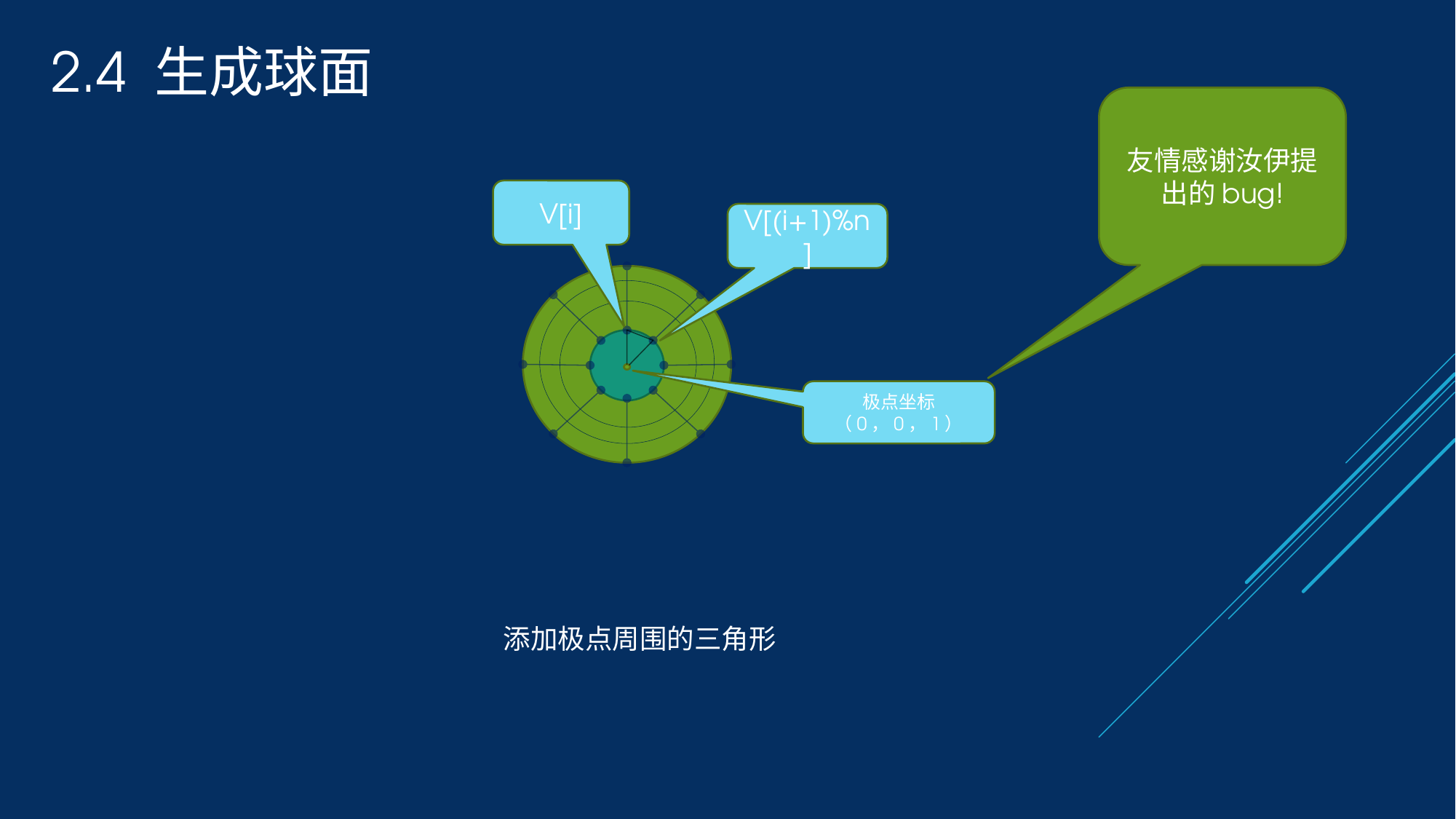

# 2.4 生成球面
友情感谢汝伊提出的bug!
V[i]
V[(i+1)%n]

极点坐标（0，0，1）
添加极点周围的三角形